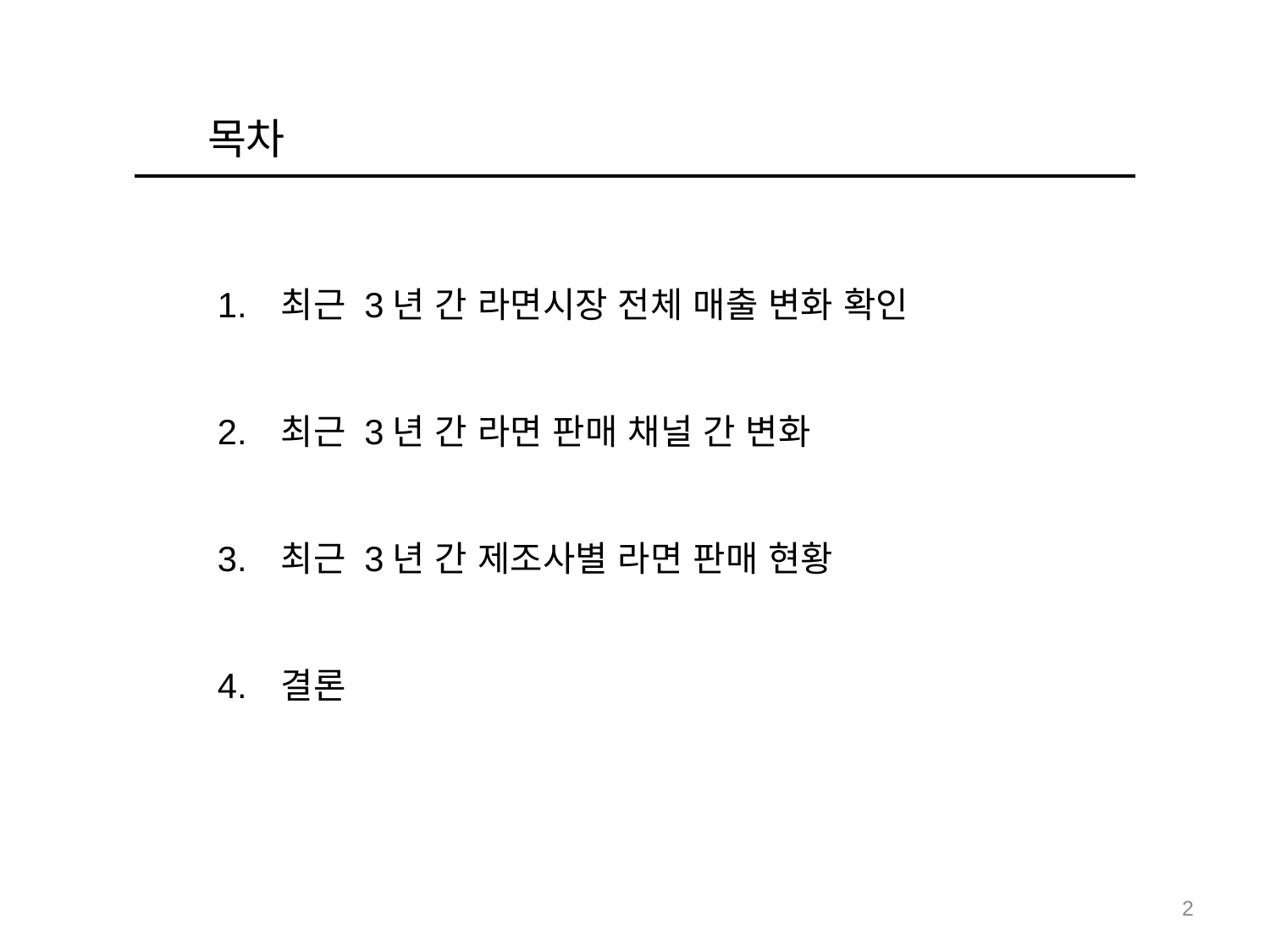

목차
최근 3년 간 라면시장 전체 매출 변화 확인

최근 3년 간 라면 판매 채널 간 변화

최근 3년 간 제조사별 라면 판매 현황

결론
2